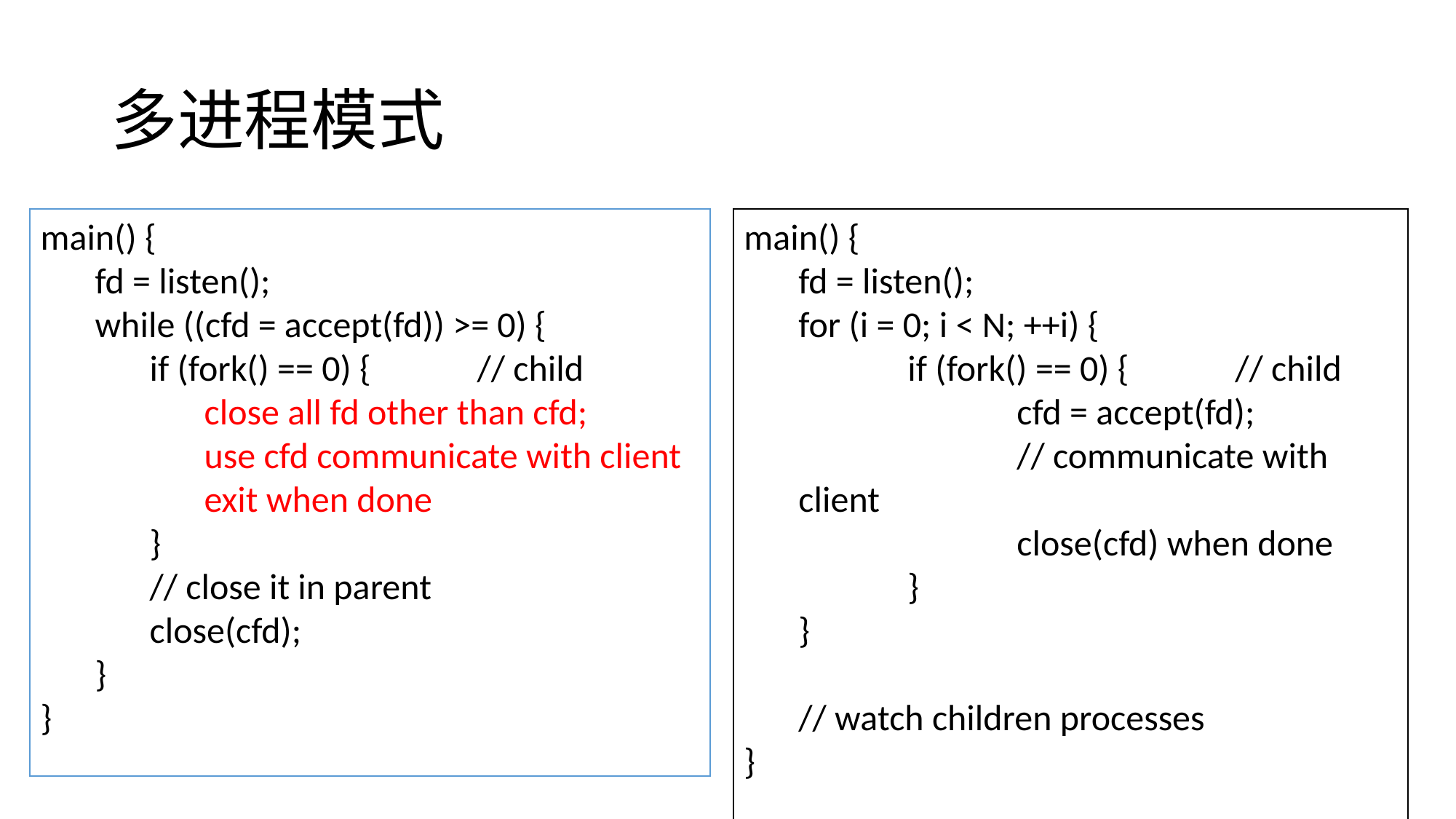

# 多进程模式
main() {
fd = listen();
while ((cfd = accept(fd)) >= 0) {
if (fork() == 0) {	// child
close all fd other than cfd;
use cfd communicate with client
exit when done
}
// close it in parent
close(cfd);
}
}

main() {
fd = listen();
for (i = 0; i < N; ++i) {
	if (fork() == 0) {	// child
		cfd = accept(fd);
		// communicate with client
		close(cfd) when done
	}
}

// watch children processes
}